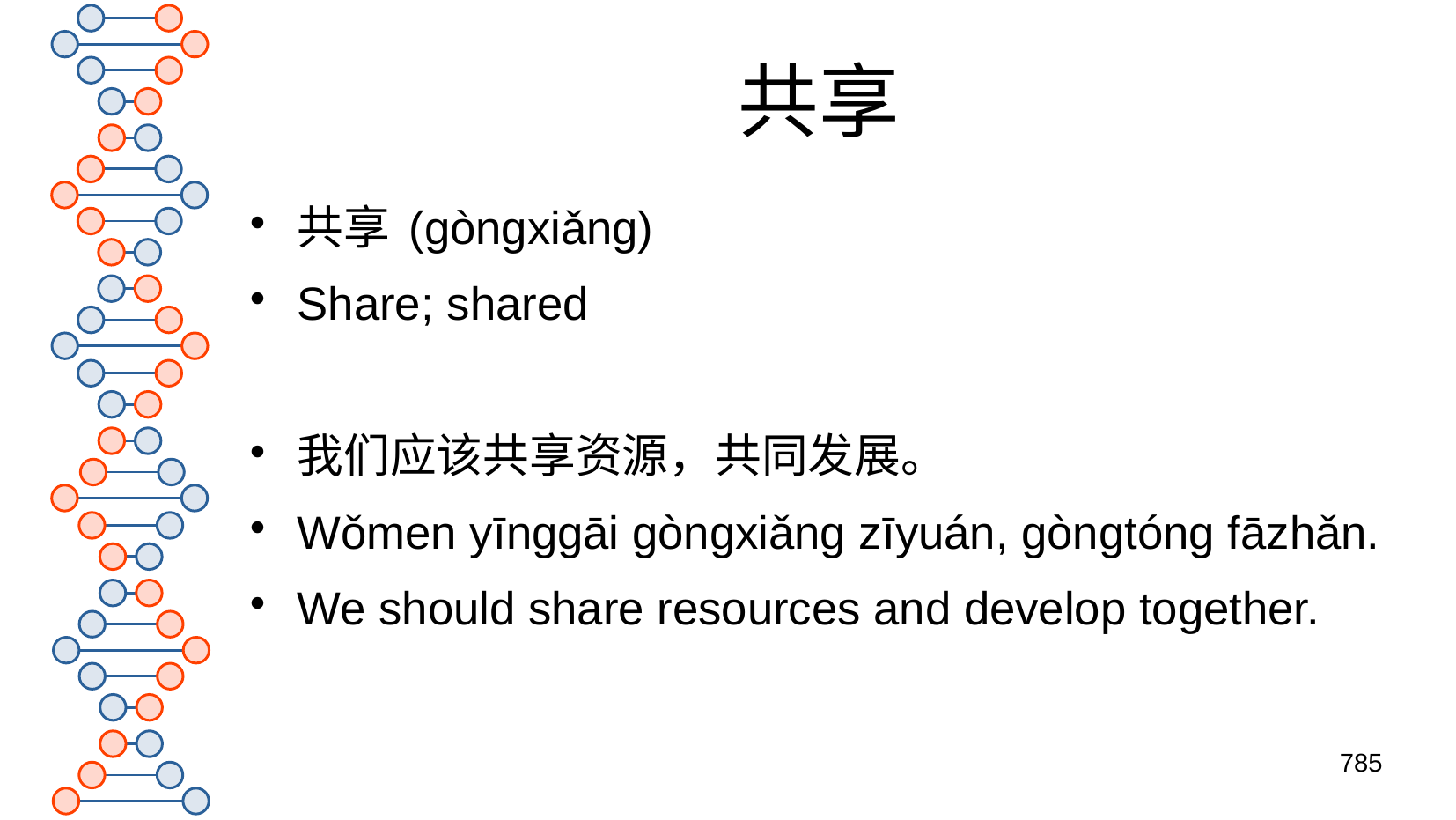

# 共享
共享 (gòngxiǎng)
Share; shared

我们应该共享资源，共同发展。
Wǒmen yīnggāi gòngxiǎng zīyuán, gòngtóng fāzhǎn.
We should share resources and develop together.

785